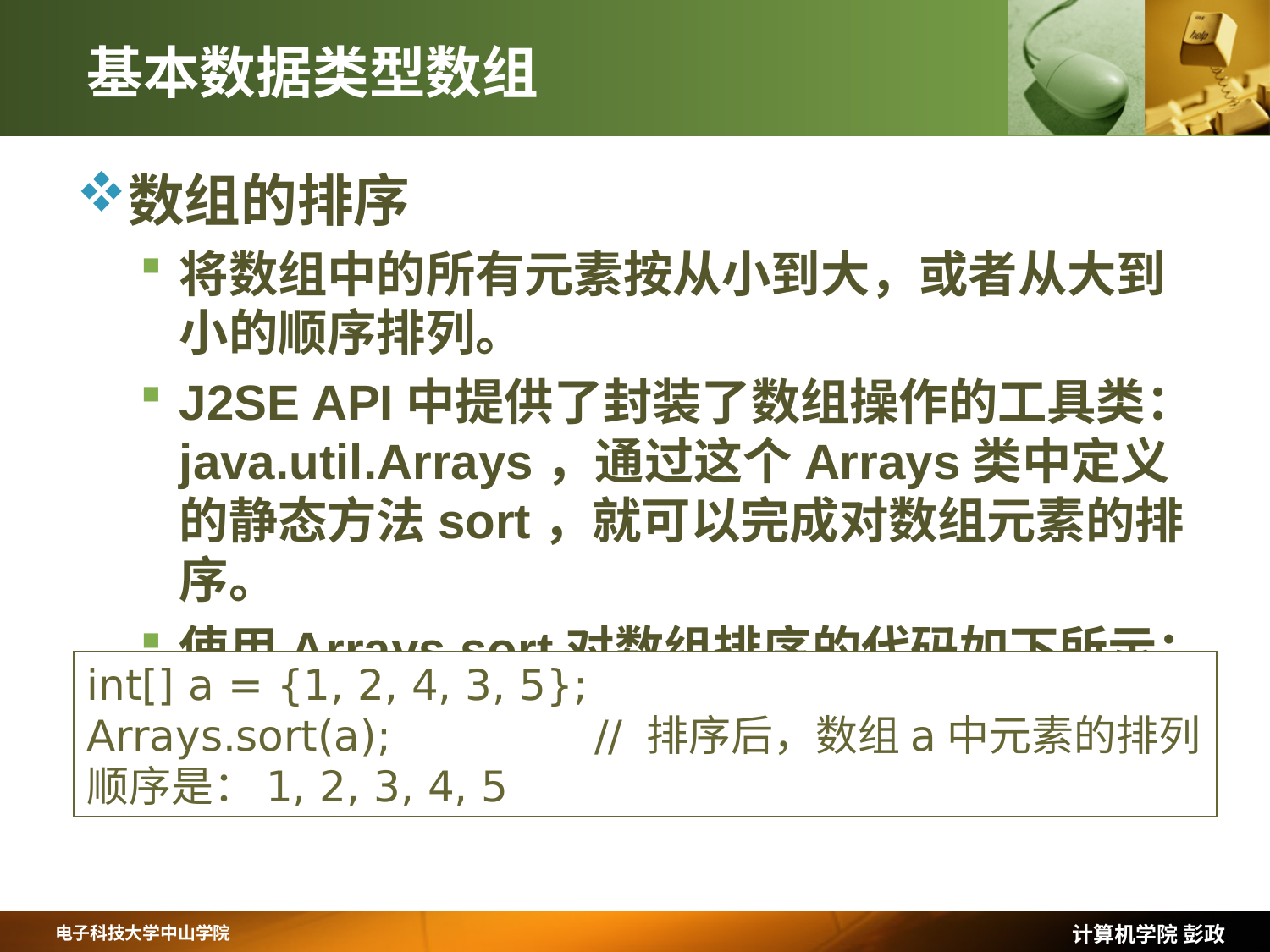

# 基本数据类型数组
数组的排序
将数组中的所有元素按从小到大，或者从大到小的顺序排列。
J2SE API中提供了封装了数组操作的工具类：java.util.Arrays，通过这个Arrays类中定义的静态方法sort，就可以完成对数组元素的排序。
使用Arrays.sort对数组排序的代码如下所示：

int[] a = {1, 2, 4, 3, 5};
Arrays.sort(a);		// 排序后，数组a中元素的排列顺序是：1, 2, 3, 4, 5
计算机学院 彭政
电子科技大学中山学院